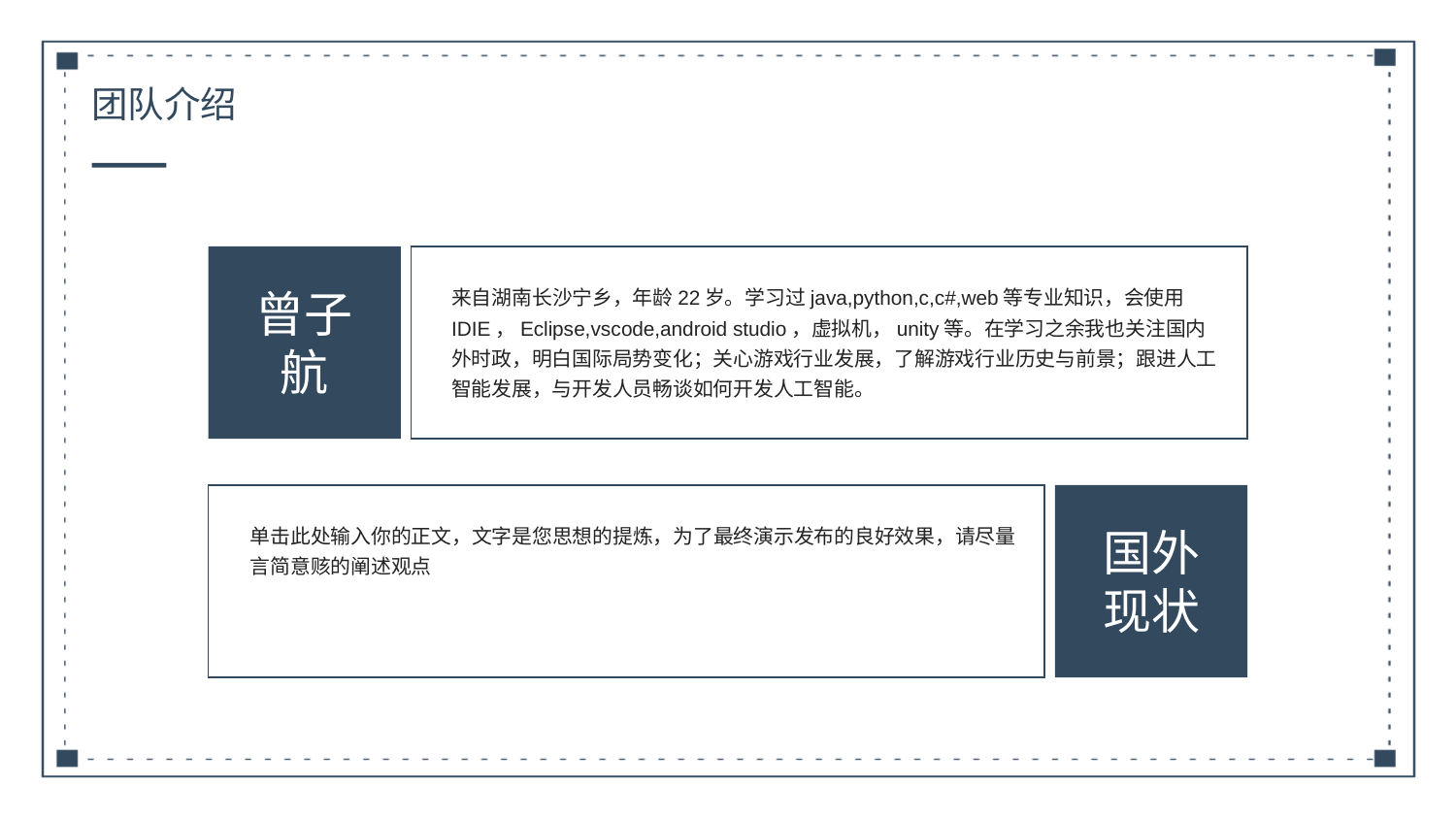

团队介绍

来自湖南长沙宁乡，年龄22岁。学习过java,python,c,c#,web等专业知识，会使用IDIE，Eclipse,vscode,android studio，虚拟机，unity等。在学习之余我也关注国内外时政，明白国际局势变化；关心游戏行业发展，了解游戏行业历史与前景；跟进人工智能发展，与开发人员畅谈如何开发人工智能。
曾子航

单击此处输入你的正文，文字是您思想的提炼，为了最终演示发布的良好效果，请尽量言简意赅的阐述观点
国外现状